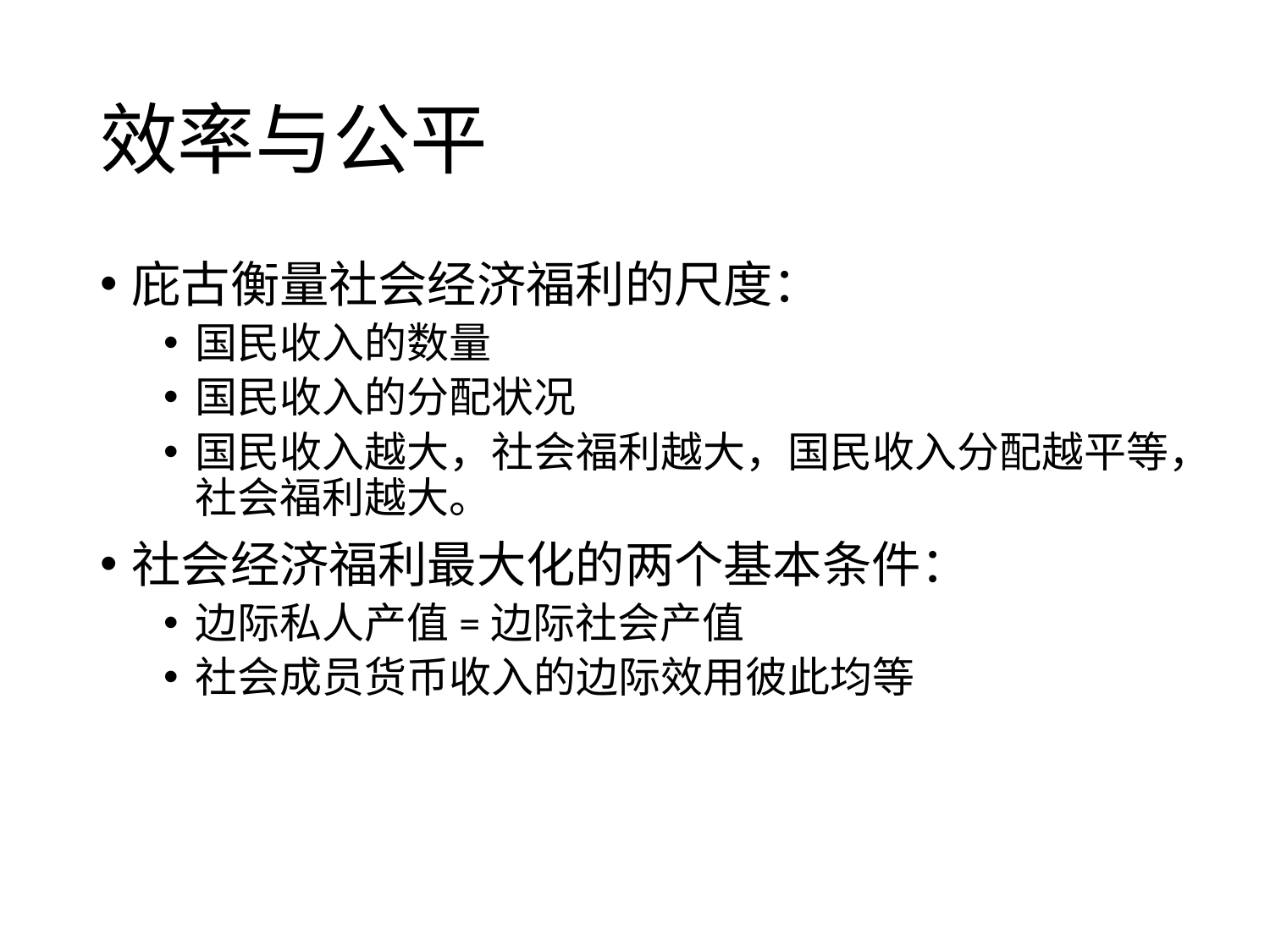

# 效率与公平
庇古衡量社会经济福利的尺度：
国民收入的数量
国民收入的分配状况
国民收入越大，社会福利越大，国民收入分配越平等，社会福利越大。
社会经济福利最大化的两个基本条件：
边际私人产值=边际社会产值
社会成员货币收入的边际效用彼此均等